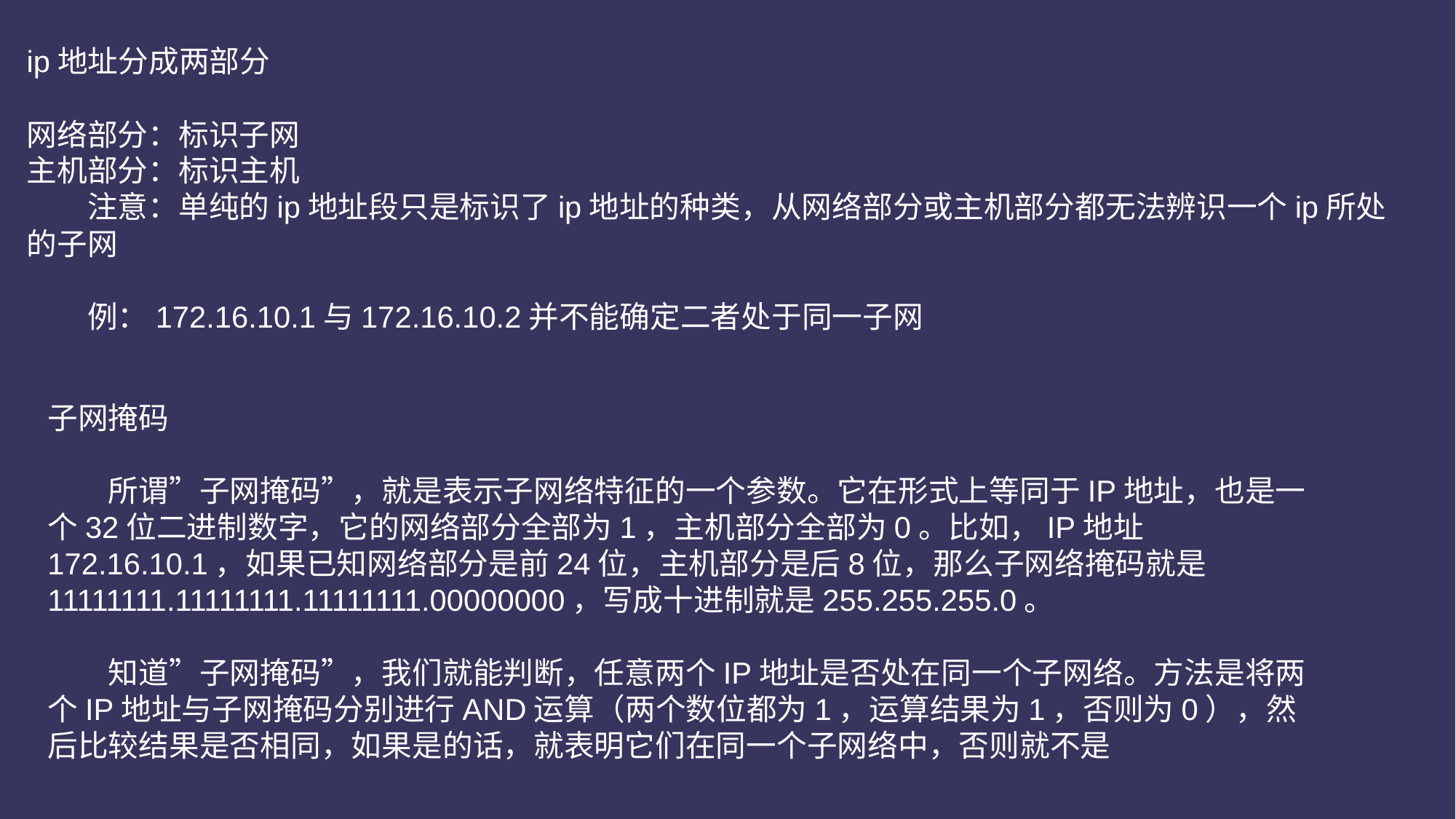

ip地址分成两部分

网络部分：标识子网
主机部分：标识主机
　　注意：单纯的ip地址段只是标识了ip地址的种类，从网络部分或主机部分都无法辨识一个ip所处的子网

　　例：172.16.10.1与172.16.10.2并不能确定二者处于同一子网

子网掩码

　　所谓”子网掩码”，就是表示子网络特征的一个参数。它在形式上等同于IP地址，也是一个32位二进制数字，它的网络部分全部为1，主机部分全部为0。比如，IP地址172.16.10.1，如果已知网络部分是前24位，主机部分是后8位，那么子网络掩码就是11111111.11111111.11111111.00000000，写成十进制就是255.255.255.0。

　　知道”子网掩码”，我们就能判断，任意两个IP地址是否处在同一个子网络。方法是将两个IP地址与子网掩码分别进行AND运算（两个数位都为1，运算结果为1，否则为0），然后比较结果是否相同，如果是的话，就表明它们在同一个子网络中，否则就不是